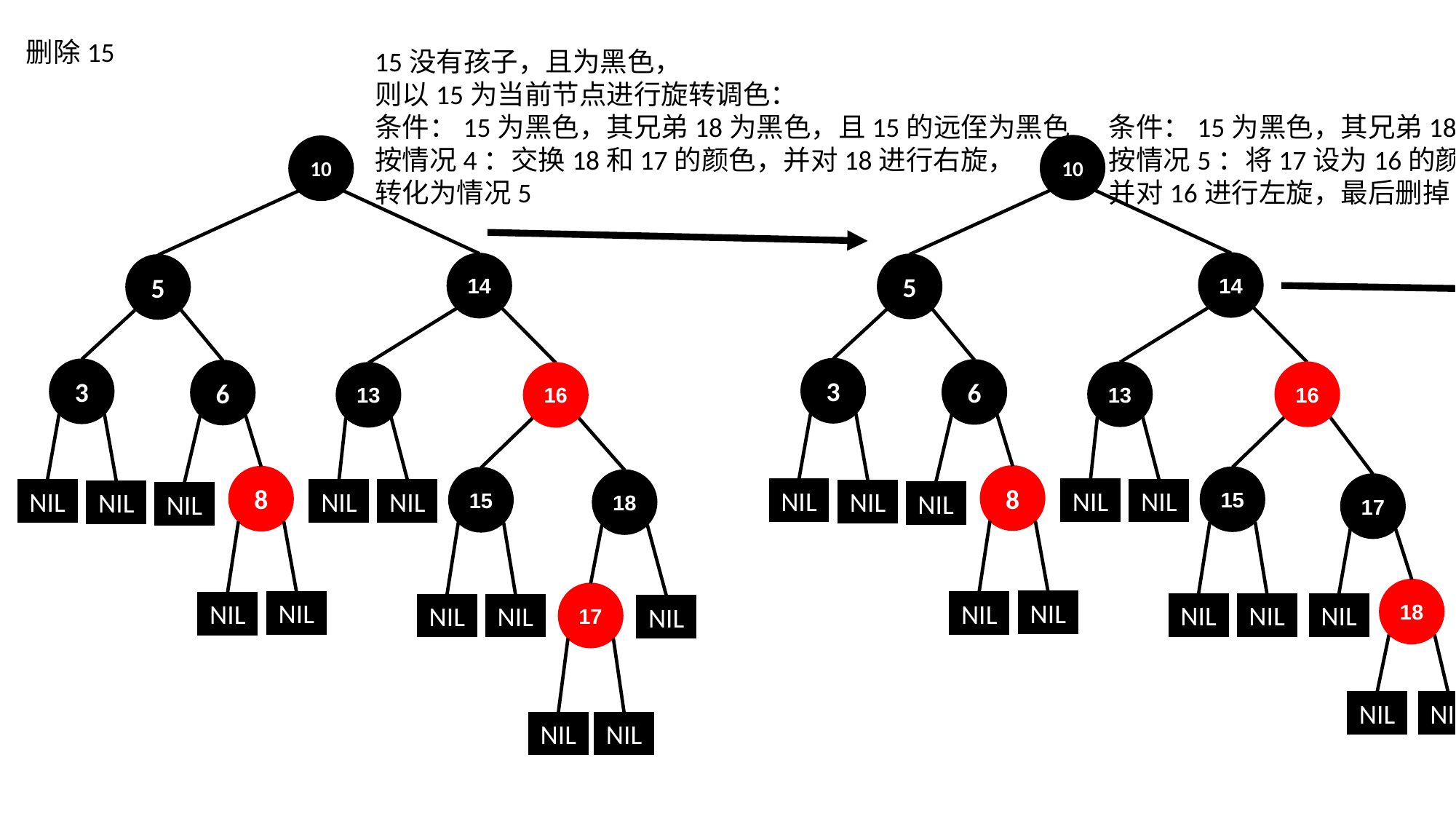

删除15
15没有孩子，且为黑色，
则以15为当前节点进行旋转调色：
条件：15为黑色，其兄弟18为黑色，且15的远侄为黑色
按情况4：交换18和17的颜色，并对18进行右旋，
转化为情况5
条件：15为黑色，其兄弟18为黑色，且15的远侄为红色
按情况5：将17设为16的颜色，将16和18都设为黑色，
并对16进行左旋，最后删掉15
10
10
10
14
14
5
5
14
5
3
3
6
6
13
16
13
16
3
6
13
17
8
8
15
15
18
17
8
16
NIL
NIL
NIL
NIL
NIL
NIL
NIL
NIL
NIL
NIL
NIL
NIL
NIL
NIL
18
NIL
18
17
NIL
NIL
NIL
NIL
NIL
NIL
NIL
NIL
NIL
NIL
NIL
NIL
NIL
NIL
NIL
NIL
NIL
NIL
NIL
NIL